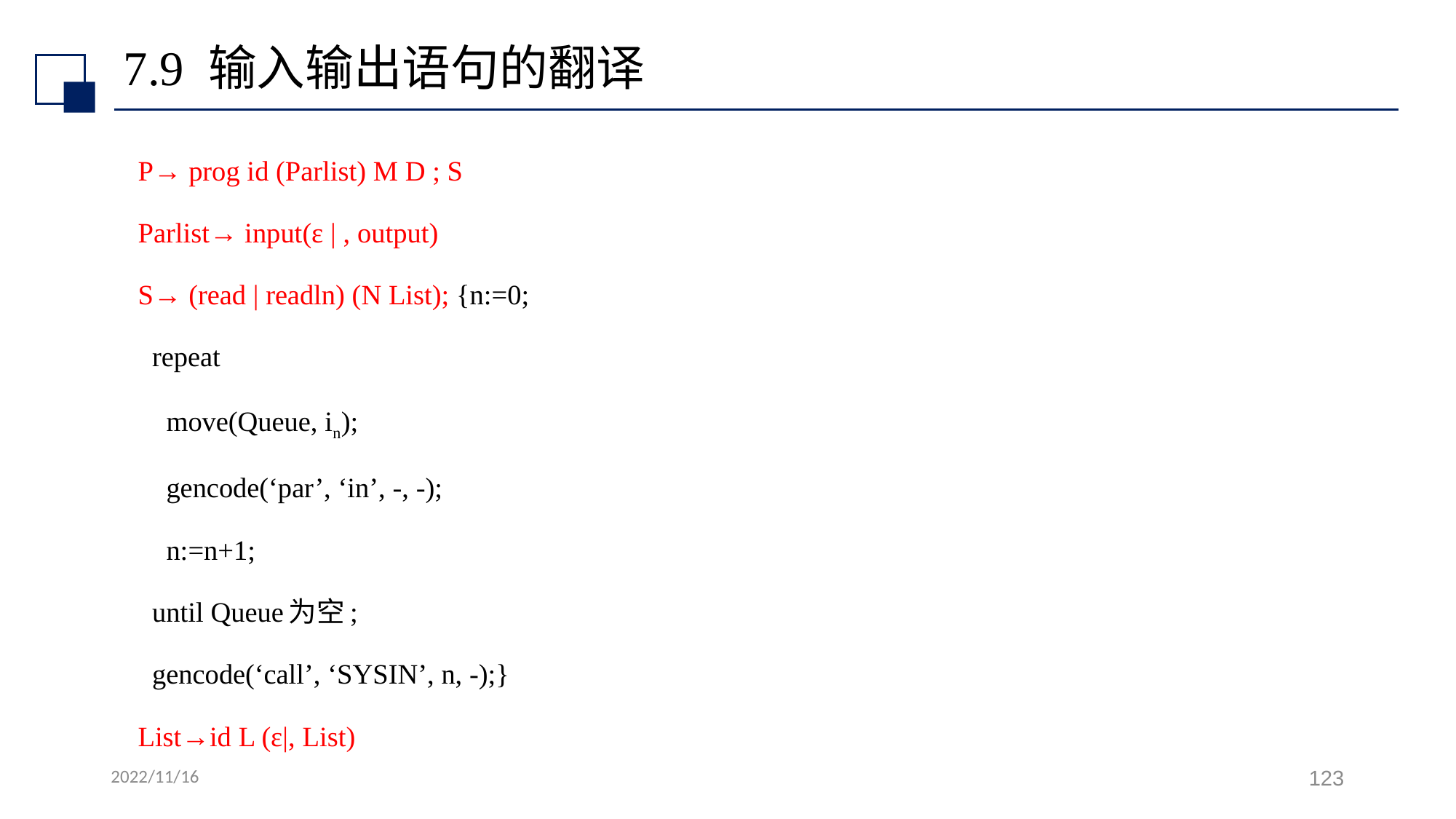

# 7.9 输入输出语句的翻译
P→ prog id (Parlist) M D ; S
Parlist→ input(ε | , output)
S→ (read | readln) (N List); {n:=0;
  repeat
    move(Queue, in);
    gencode(‘par’, ‘in’, -, -);
    n:=n+1;
  until Queue为空;
  gencode(‘call’, ‘SYSIN’, n, -);}
List→id L (ε|, List)
2022/11/16
123